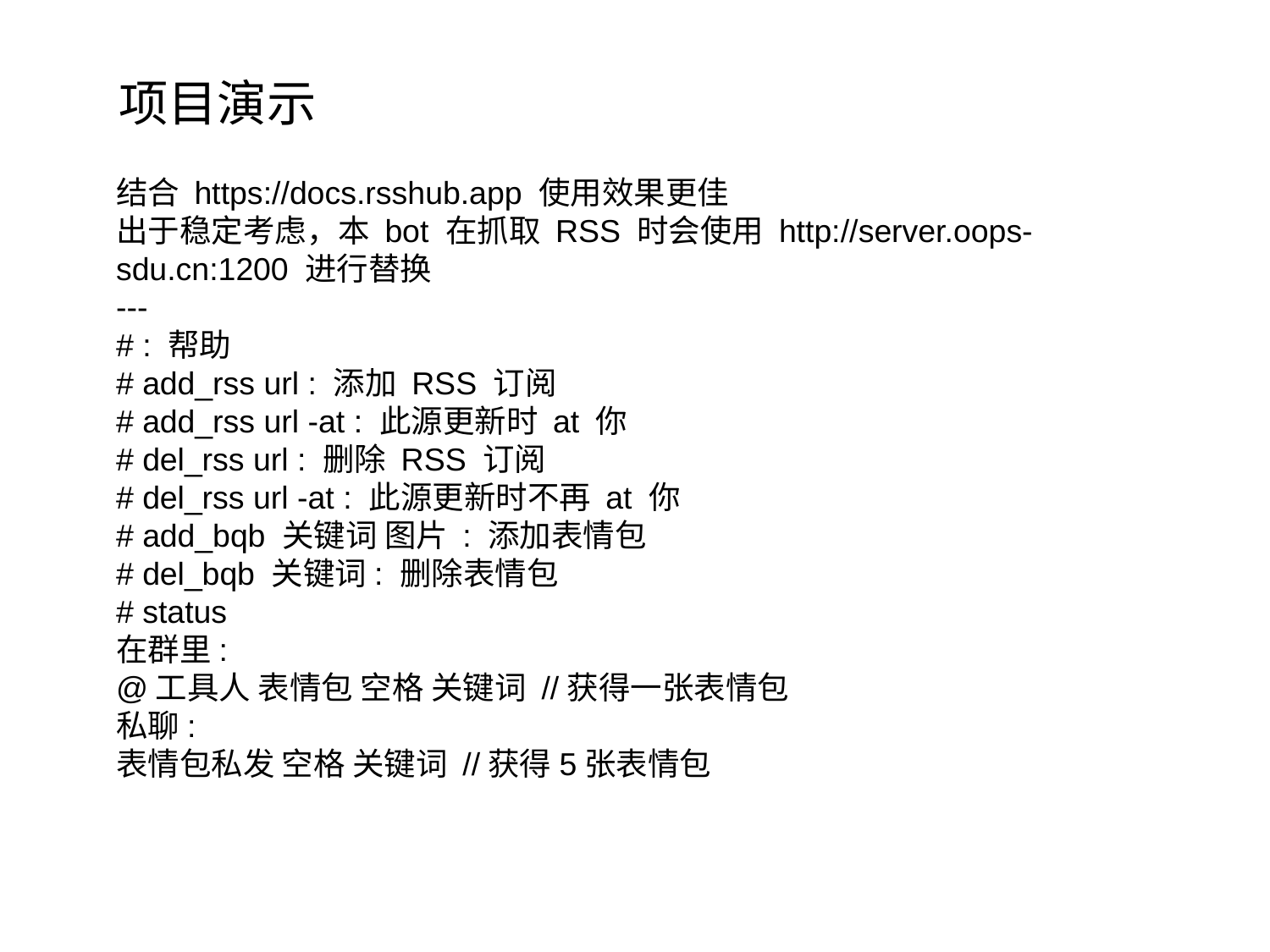

项目演示
结合 https://docs.rsshub.app 使用效果更佳
出于稳定考虑，本 bot 在抓取 RSS 时会使用 http://server.oops-sdu.cn:1200 进行替换
---
# : 帮助
# add_rss url : 添加 RSS 订阅
# add_rss url -at : 此源更新时 at 你
# del_rss url : 删除 RSS 订阅
# del_rss url -at : 此源更新时不再 at 你
# add_bqb 关键词 图片 : 添加表情包
# del_bqb 关键词: 删除表情包
# status
在群里:
@工具人 表情包 空格 关键词 //获得一张表情包
私聊:
表情包私发 空格 关键词 //获得5张表情包
点击添加文本
点击添加文本
点击添加文本
点击添加文本